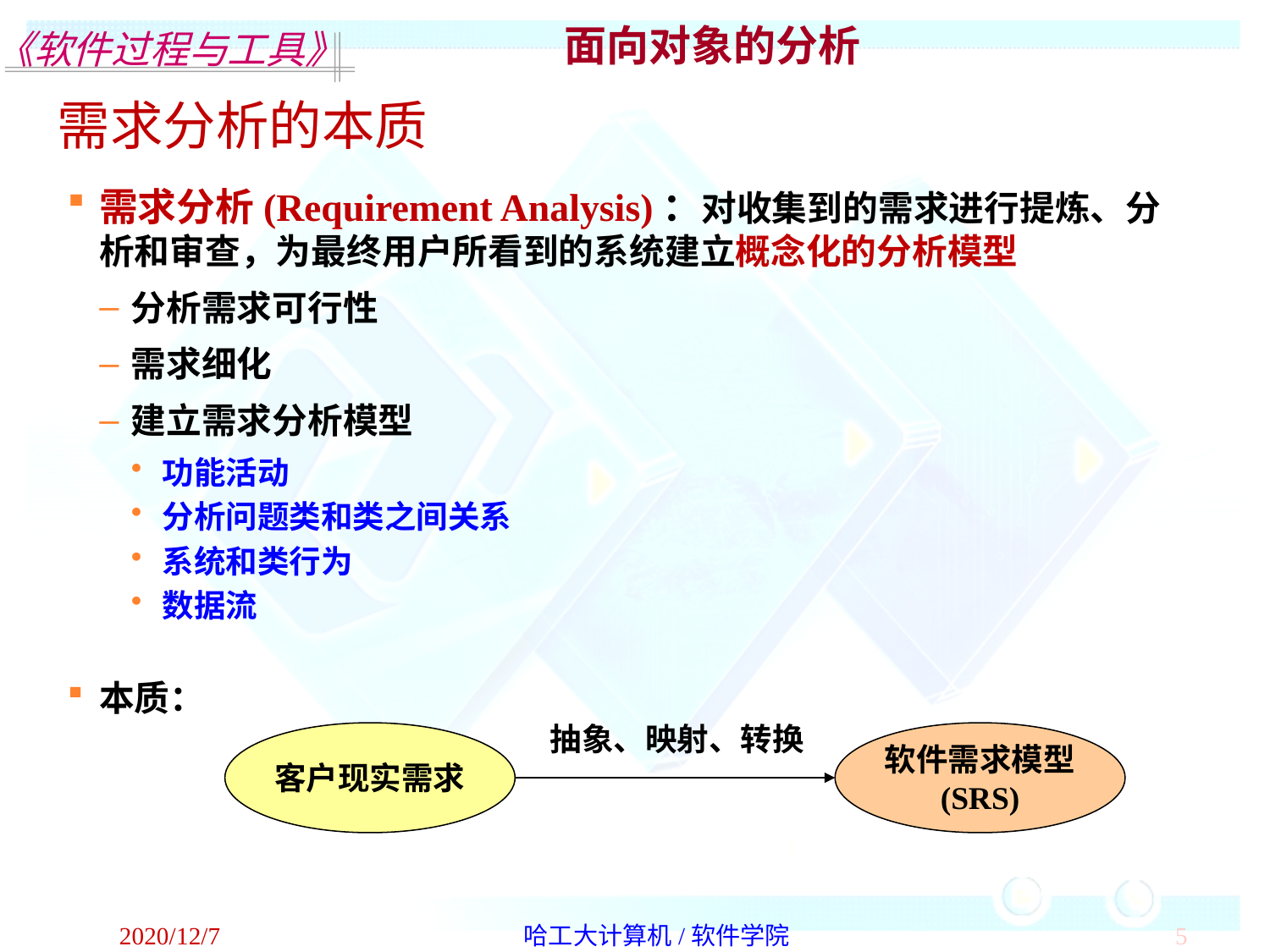

面向对象的分析
需求分析的本质
需求分析(Requirement Analysis)：对收集到的需求进行提炼、分析和审查，为最终用户所看到的系统建立概念化的分析模型
分析需求可行性
需求细化
建立需求分析模型
功能活动
分析问题类和类之间关系
系统和类行为
数据流

本质：
抽象、映射、转换
客户现实需求
软件需求模型
(SRS)